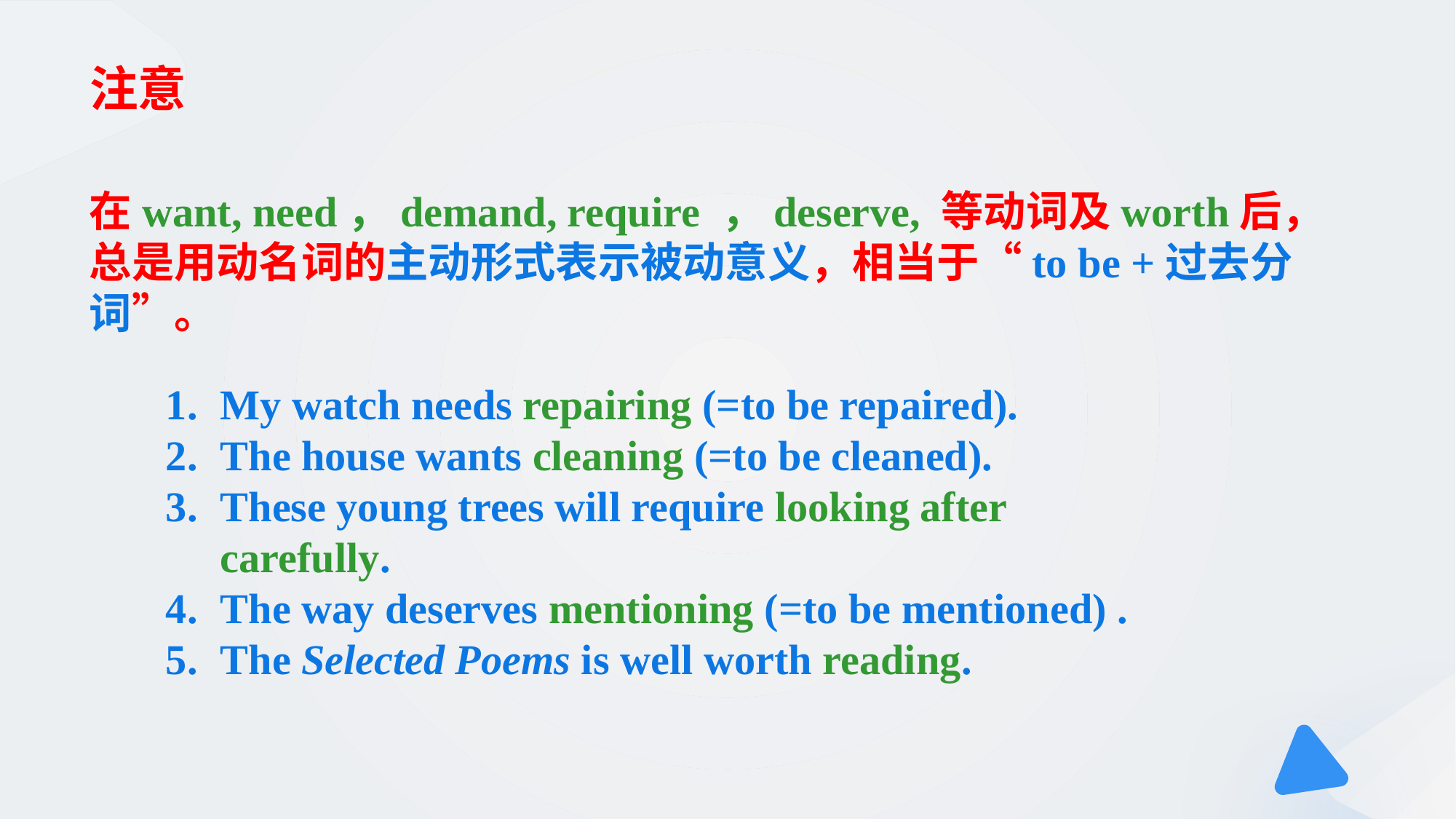

# 注意
在want, need，demand, require ，deserve, 等动词及worth后，总是用动名词的主动形式表示被动意义，相当于“to be +过去分词”。
My watch needs repairing (=to be repaired).
The house wants cleaning (=to be cleaned).
These young trees will require looking after carefully.
The way deserves mentioning (=to be mentioned) .
The Selected Poems is well worth reading.